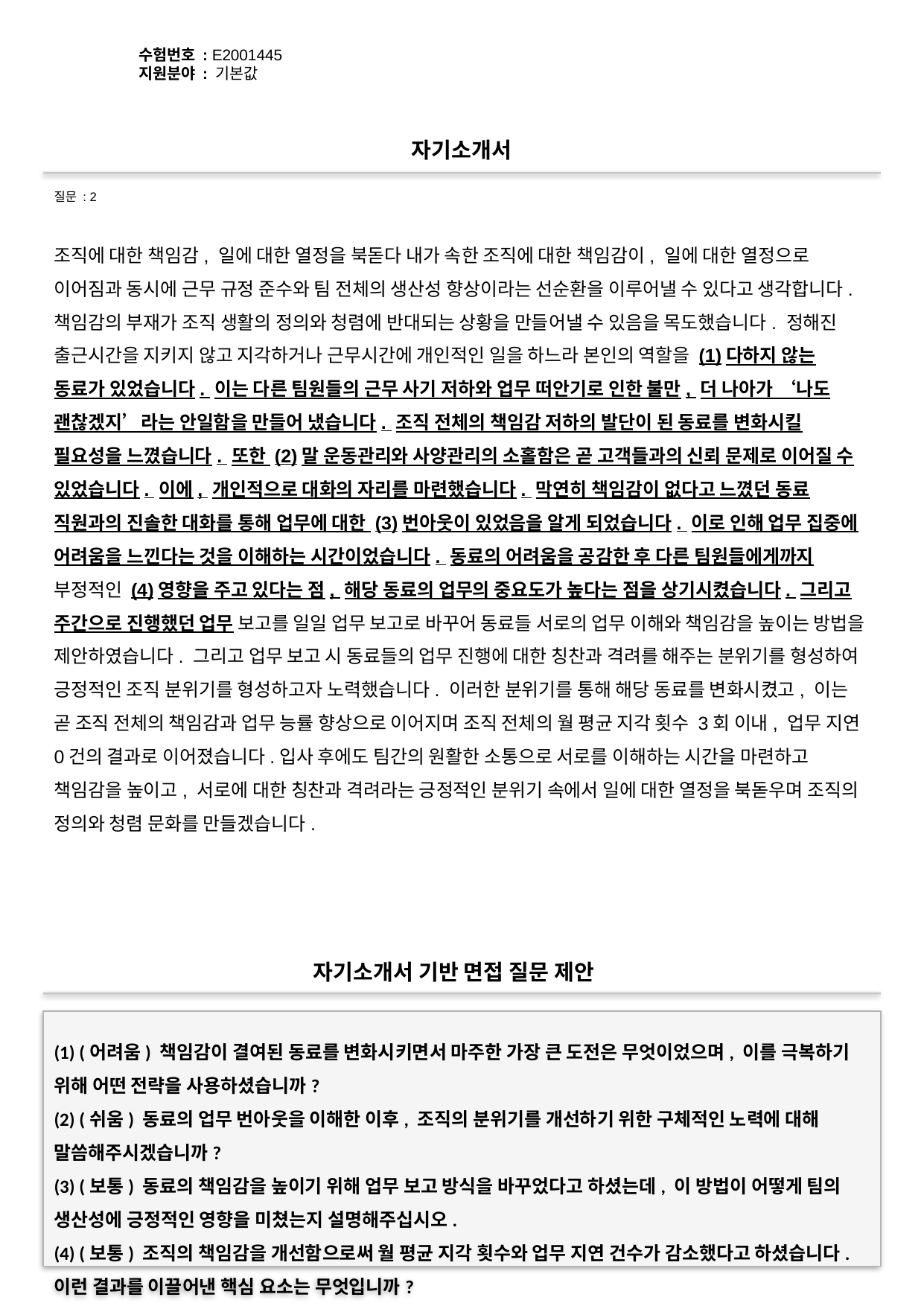

수험번호 : E2001445
지원분야 : 기본값
#

자기소개서

질문 : 2

조직에 대한 책임감, 일에 대한 열정을 북돋다 내가 속한 조직에 대한 책임감이, 일에 대한 열정으로 이어짐과 동시에 근무 규정 준수와 팀 전체의 생산성 향상이라는 선순환을 이루어낼 수 있다고 생각합니다. 책임감의 부재가 조직 생활의 정의와 청렴에 반대되는 상황을 만들어낼 수 있음을 목도했습니다. 정해진 출근시간을 지키지 않고 지각하거나 근무시간에 개인적인 일을 하느라 본인의 역할을 (1)다하지 않는 동료가 있었습니다. 이는 다른 팀원들의 근무 사기 저하와 업무 떠안기로 인한 불만, 더 나아가 ‘나도 괜찮겠지’라는 안일함을 만들어 냈습니다. 조직 전체의 책임감 저하의 발단이 된 동료를 변화시킬 필요성을 느꼈습니다. 또한 (2)말 운동관리와 사양관리의 소홀함은 곧 고객들과의 신뢰 문제로 이어질 수 있었습니다. 이에, 개인적으로 대화의 자리를 마련했습니다. 막연히 책임감이 없다고 느꼈던 동료 직원과의 진솔한 대화를 통해 업무에 대한 (3)번아웃이 있었음을 알게 되었습니다. 이로 인해 업무 집중에 어려움을 느낀다는 것을 이해하는 시간이었습니다. 동료의 어려움을 공감한 후 다른 팀원들에게까지 부정적인 (4)영향을 주고 있다는 점, 해당 동료의 업무의 중요도가 높다는 점을 상기시켰습니다. 그리고 주간으로 진행했던 업무 보고를 일일 업무 보고로 바꾸어 동료들 서로의 업무 이해와 책임감을 높이는 방법을 제안하였습니다. 그리고 업무 보고 시 동료들의 업무 진행에 대한 칭찬과 격려를 해주는 분위기를 형성하여 긍정적인 조직 분위기를 형성하고자 노력했습니다. 이러한 분위기를 통해 해당 동료를 변화시켰고, 이는 곧 조직 전체의 책임감과 업무 능률 향상으로 이어지며 조직 전체의 월 평균 지각 횟수 3회 이내, 업무 지연 0건의 결과로 이어졌습니다.입사 후에도 팀간의 원활한 소통으로 서로를 이해하는 시간을 마련하고 책임감을 높이고, 서로에 대한 칭찬과 격려라는 긍정적인 분위기 속에서 일에 대한 열정을 북돋우며 조직의 정의와 청렴 문화를 만들겠습니다.

자기소개서 기반 면접 질문 제안

(1) (어려움) 책임감이 결여된 동료를 변화시키면서 마주한 가장 큰 도전은 무엇이었으며, 이를 극복하기 위해 어떤 전략을 사용하셨습니까?
(2) (쉬움) 동료의 업무 번아웃을 이해한 이후, 조직의 분위기를 개선하기 위한 구체적인 노력에 대해 말씀해주시겠습니까?
(3) (보통) 동료의 책임감을 높이기 위해 업무 보고 방식을 바꾸었다고 하셨는데, 이 방법이 어떻게 팀의 생산성에 긍정적인 영향을 미쳤는지 설명해주십시오.
(4) (보통) 조직의 책임감을 개선함으로써 월 평균 지각 횟수와 업무 지연 건수가 감소했다고 하셨습니다. 이런 결과를 이끌어낸 핵심 요소는 무엇입니까?